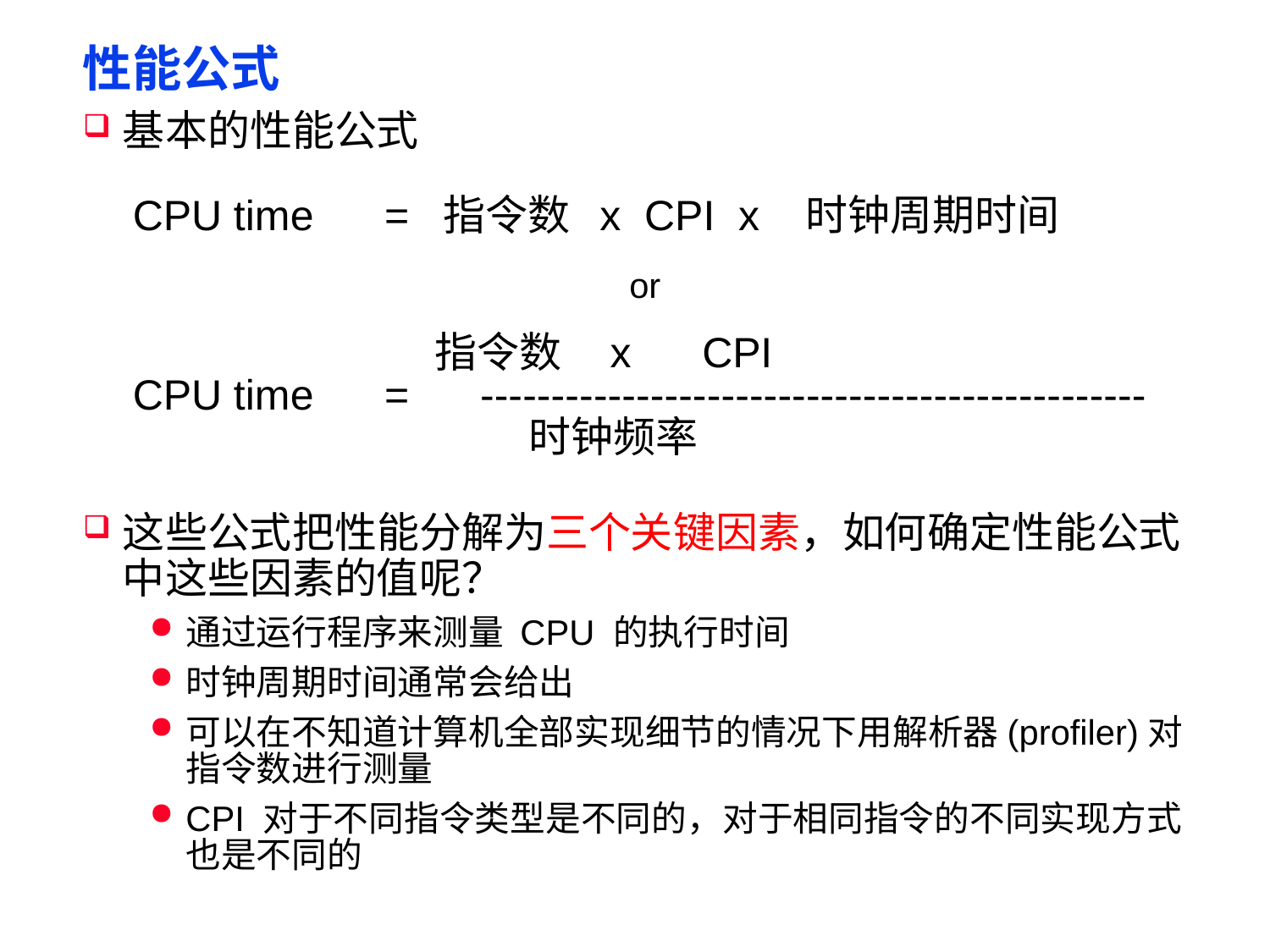

# 性能公式
基本的性能公式
      CPU time      =  指令数  x  CPI  x   时钟周期时间
 or
                                     指令数    x      CPI
      CPU time      =      -----------------------------------------------
                                                时钟频率
这些公式把性能分解为三个关键因素，如何确定性能公式中这些因素的值呢？
通过运行程序来测量 CPU 的执行时间
时钟周期时间通常会给出
可以在不知道计算机全部实现细节的情况下用解析器(profiler)对指令数进行测量
CPI 对于不同指令类型是不同的，对于相同指令的不同实现方式也是不同的